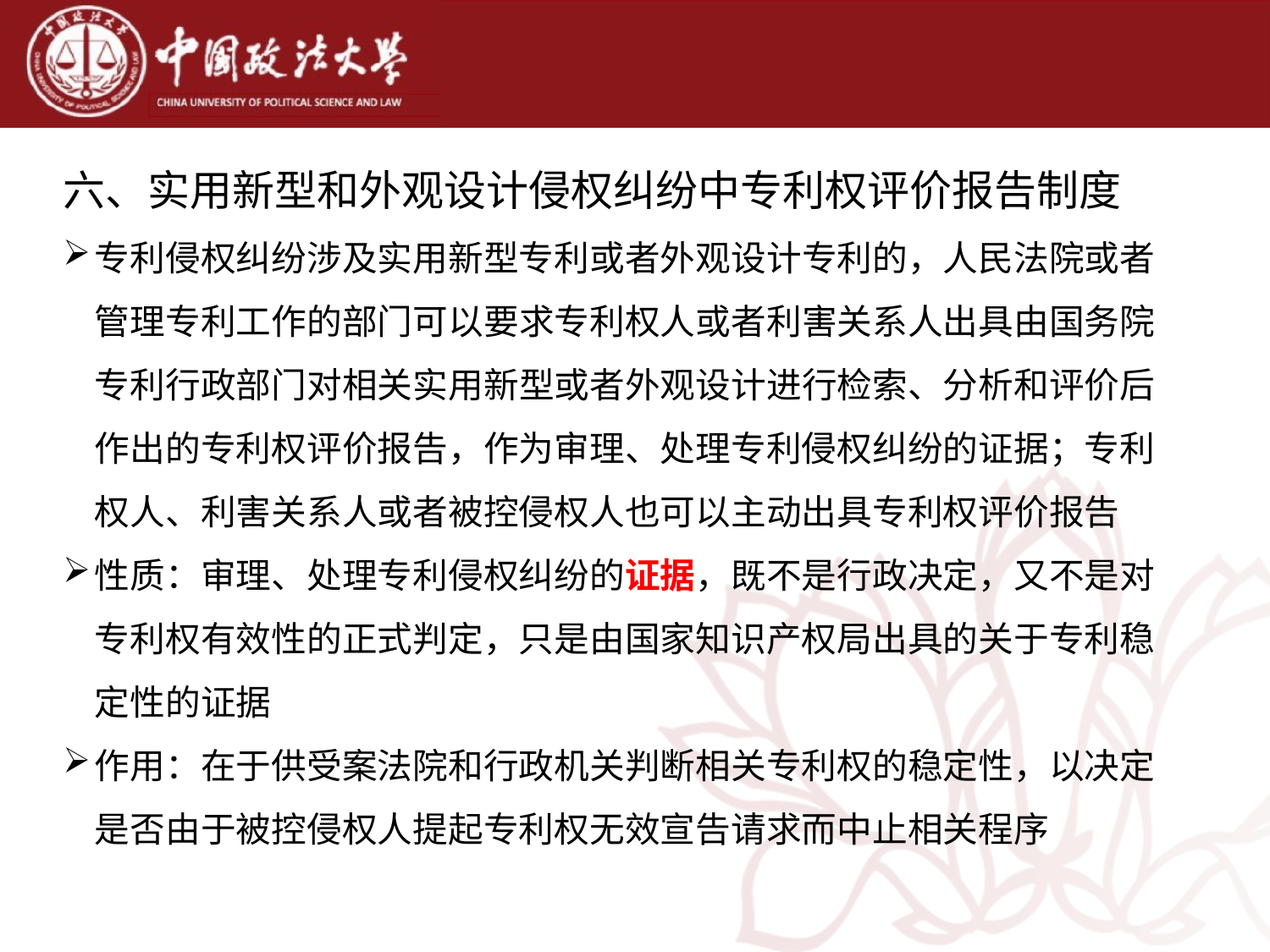

六、实用新型和外观设计侵权纠纷中专利权评价报告制度
专利侵权纠纷涉及实用新型专利或者外观设计专利的，人民法院或者管理专利工作的部门可以要求专利权人或者利害关系人出具由国务院专利行政部门对相关实用新型或者外观设计进行检索、分析和评价后作出的专利权评价报告，作为审理、处理专利侵权纠纷的证据；专利权人、利害关系人或者被控侵权人也可以主动出具专利权评价报告
性质：审理、处理专利侵权纠纷的证据，既不是行政决定，又不是对专利权有效性的正式判定，只是由国家知识产权局出具的关于专利稳定性的证据
作用：在于供受案法院和行政机关判断相关专利权的稳定性，以决定是否由于被控侵权人提起专利权无效宣告请求而中止相关程序